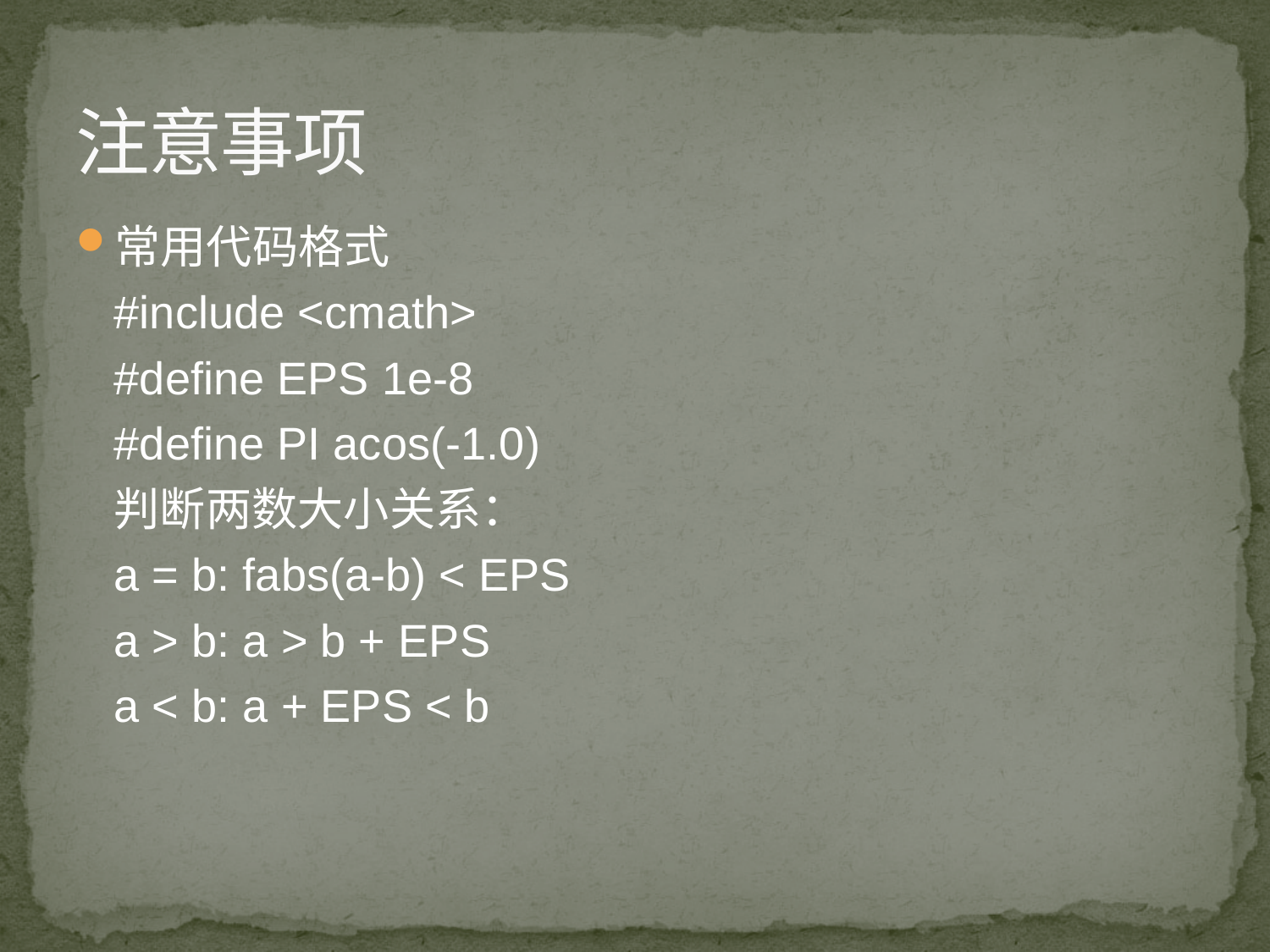

# 注意事项
常用代码格式
	#include <cmath>
	#define EPS 1e-8
	#define PI acos(-1.0)
	判断两数大小关系：
	a = b: fabs(a-b) < EPS
	a > b: a > b + EPS
	a < b: a + EPS < b